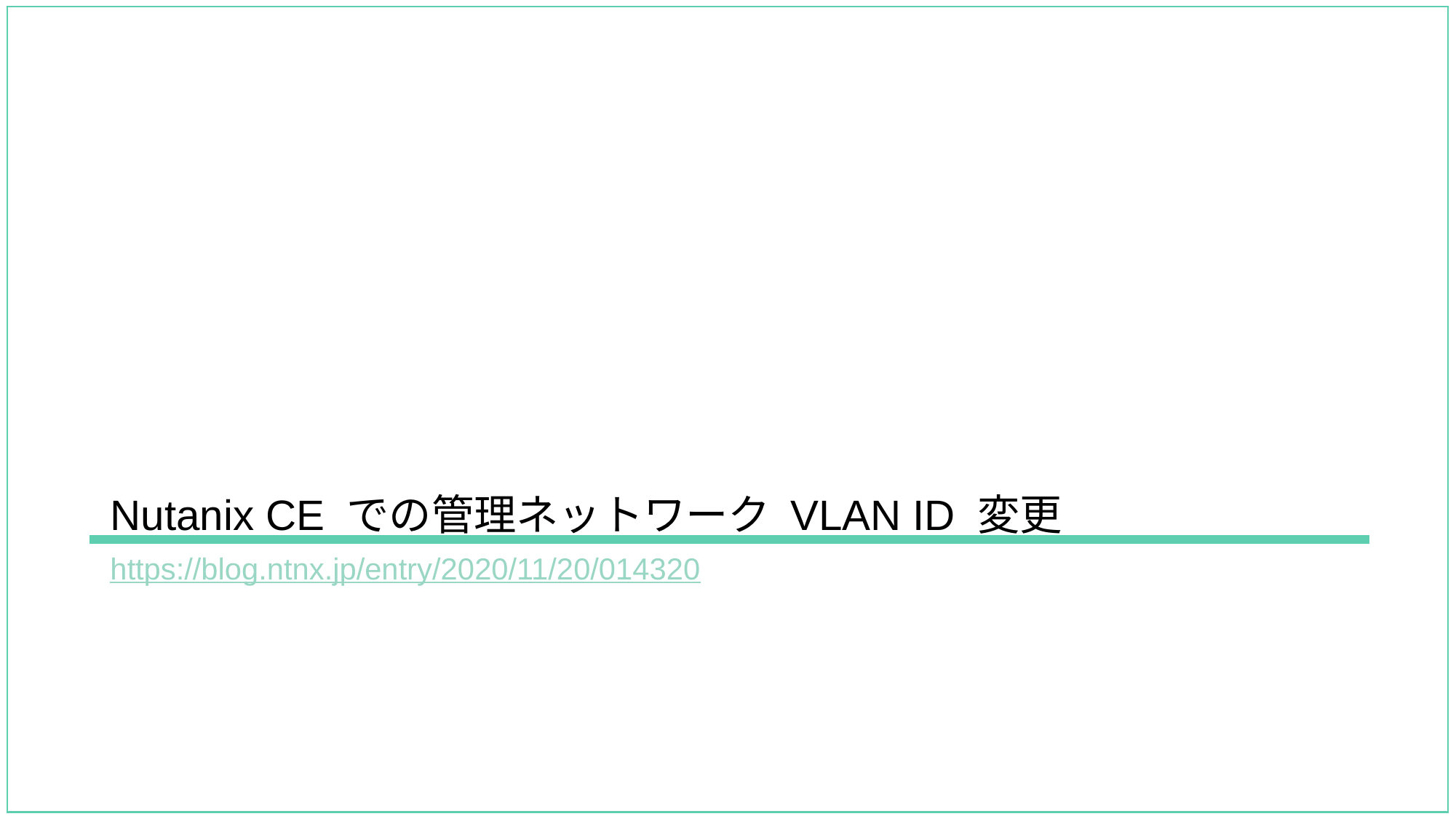

# Nutanix CE での管理ネットワーク VLAN ID 変更
https://blog.ntnx.jp/entry/2020/11/20/014320